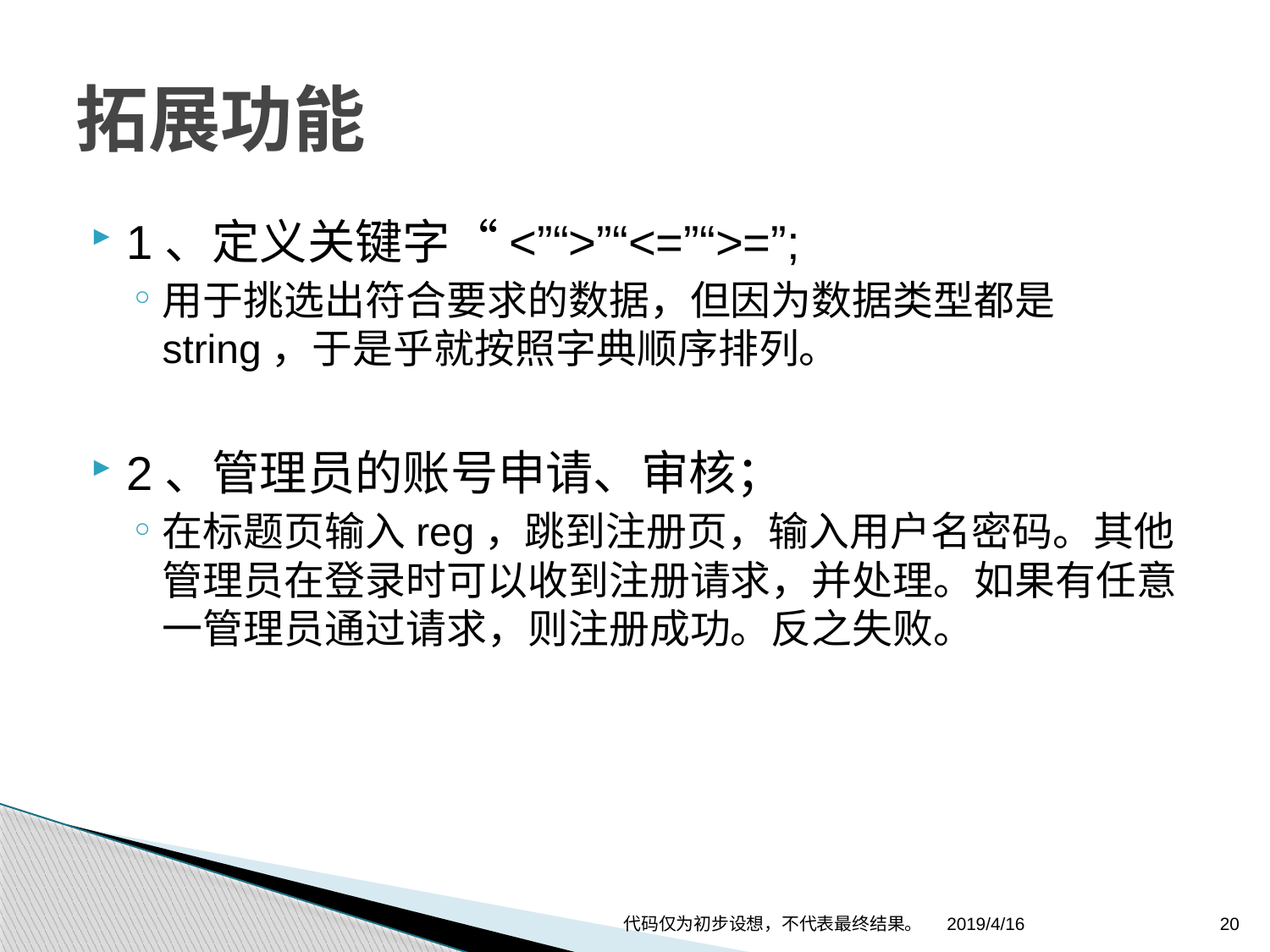

# 拓展功能
1、定义关键字“<”“>”“<=”“>=”;
用于挑选出符合要求的数据，但因为数据类型都是string，于是乎就按照字典顺序排列。

2、管理员的账号申请、审核；
在标题页输入reg，跳到注册页，输入用户名密码。其他管理员在登录时可以收到注册请求，并处理。如果有任意一管理员通过请求，则注册成功。反之失败。
代码仅为初步设想，不代表最终结果。
2019/4/16
20